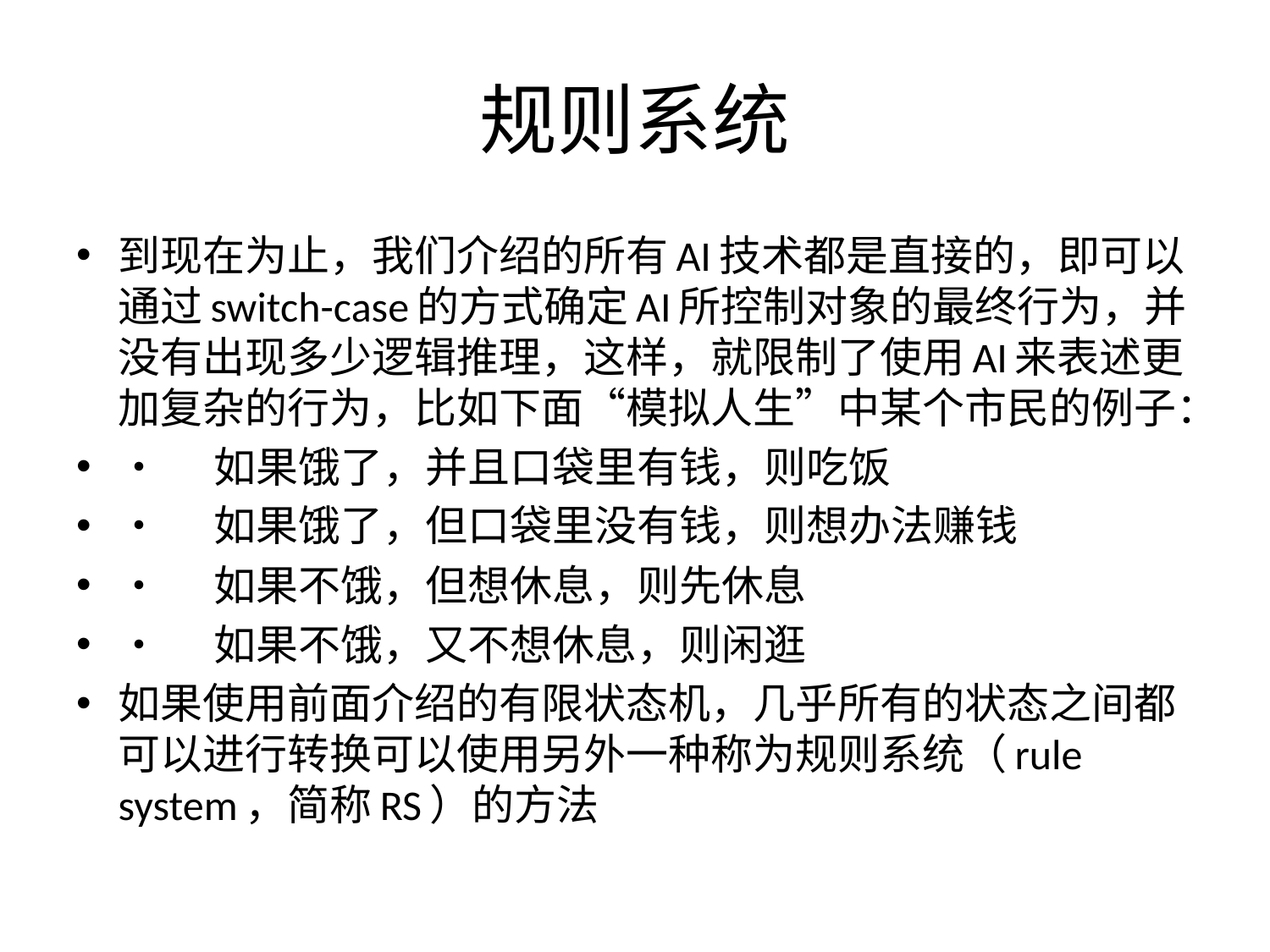

# 规则系统
到现在为止，我们介绍的所有AI技术都是直接的，即可以通过switch-case的方式确定AI所控制对象的最终行为，并没有出现多少逻辑推理，这样，就限制了使用AI来表述更加复杂的行为，比如下面“模拟人生”中某个市民的例子：
•	如果饿了，并且口袋里有钱，则吃饭
•	如果饿了，但口袋里没有钱，则想办法赚钱
•	如果不饿，但想休息，则先休息
•	如果不饿，又不想休息，则闲逛
如果使用前面介绍的有限状态机，几乎所有的状态之间都可以进行转换可以使用另外一种称为规则系统（rule system，简称RS）的方法